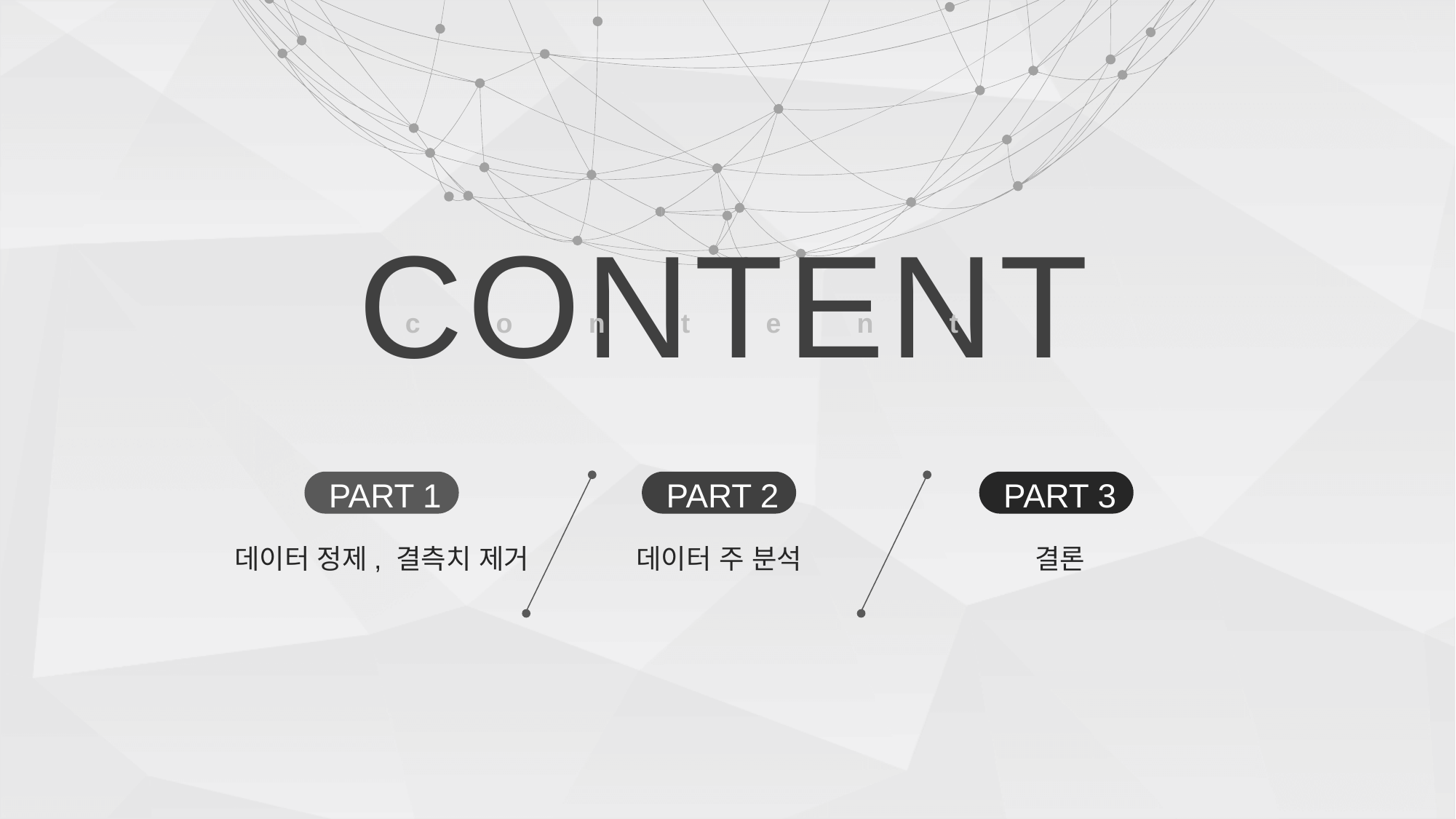

CONTENT
content
PART 1
데이터 정제, 결측치 제거

PART 2
데이터 주 분석
결론

PART 3